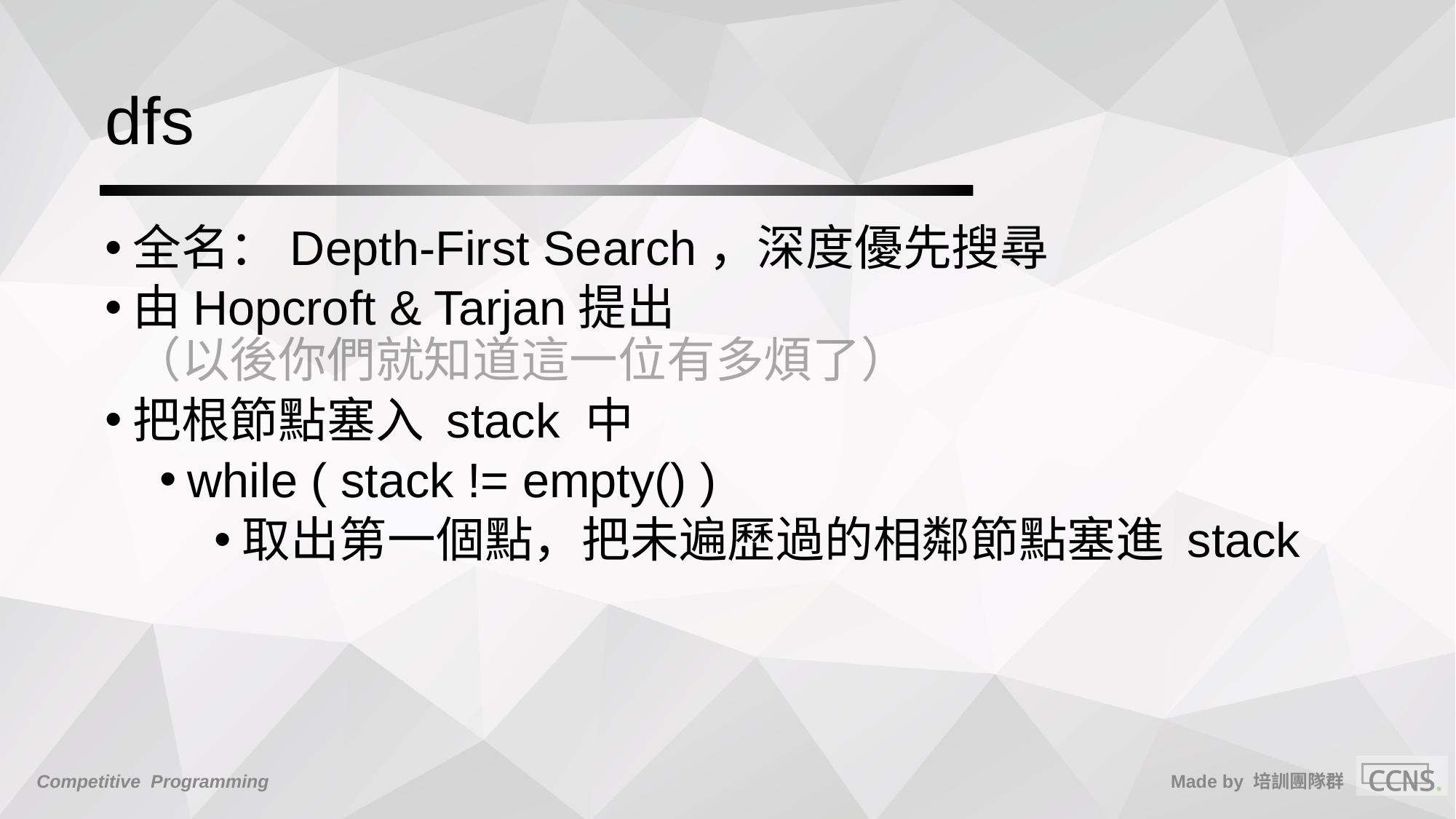

# dfs
全名：Depth-First Search，深度優先搜尋
由Hopcroft & Tarjan提出
（以後你們就知道這一位有多煩了）
把根節點塞入 stack 中
while ( stack != empty() )
取出第一個點，把未遍歷過的相鄰節點塞進 stack